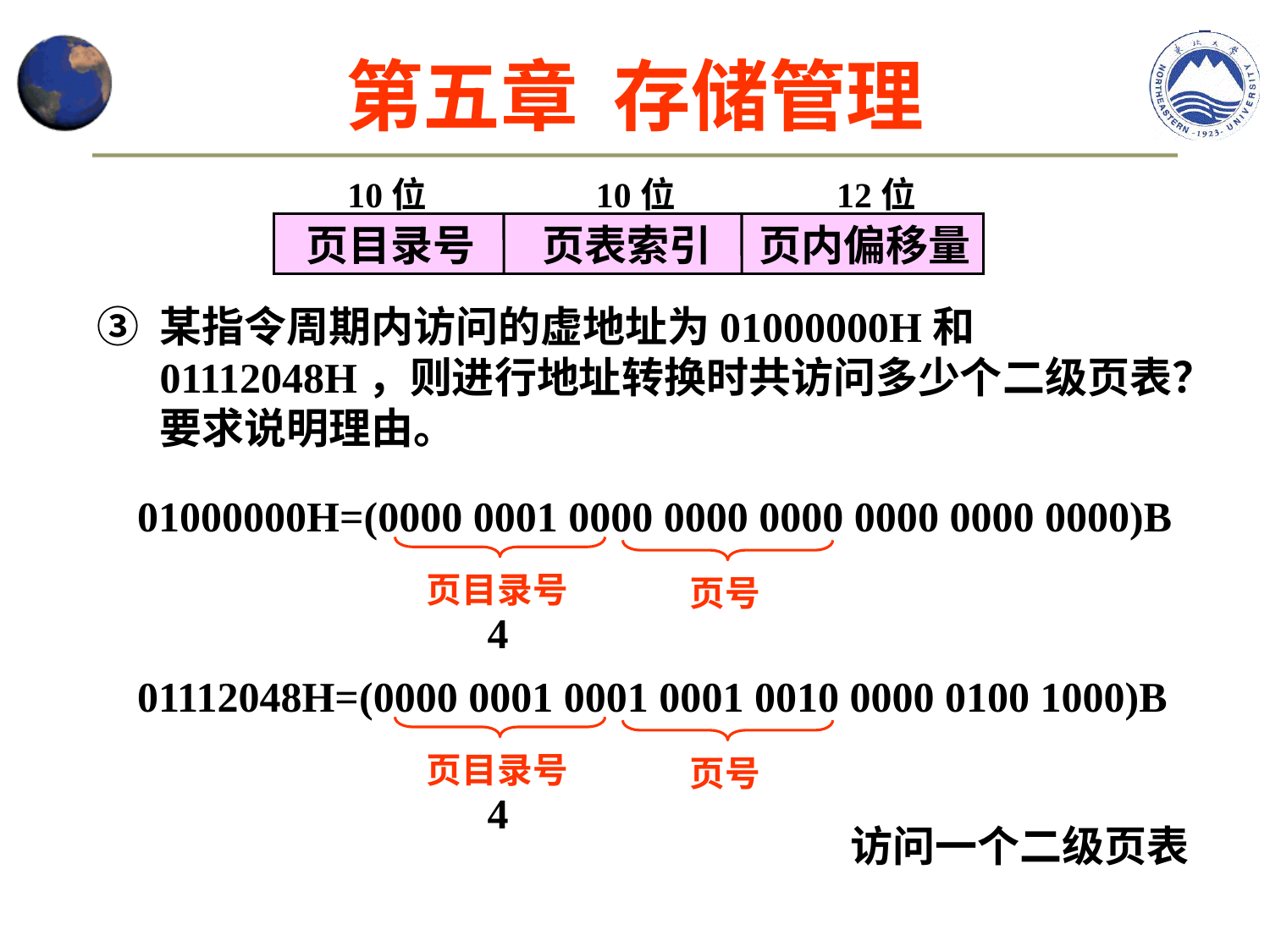

第五章  存储管理
10位                    10位                   12位
 页目录号       页表索引     页内偏移量

③ 某指令周期内访问的虚地址为01000000H和01112048H，则进行地址转换时共访问多少个二级页表？要求说明理由。
01000000H=(0000 0001 0000 0000 0000 0000 0000 0000)B

页目录号

页号
4
01112048H=(0000 0001 0001 0001 0010 0000 0100 1000)B

页目录号

页号
4
访问一个二级页表